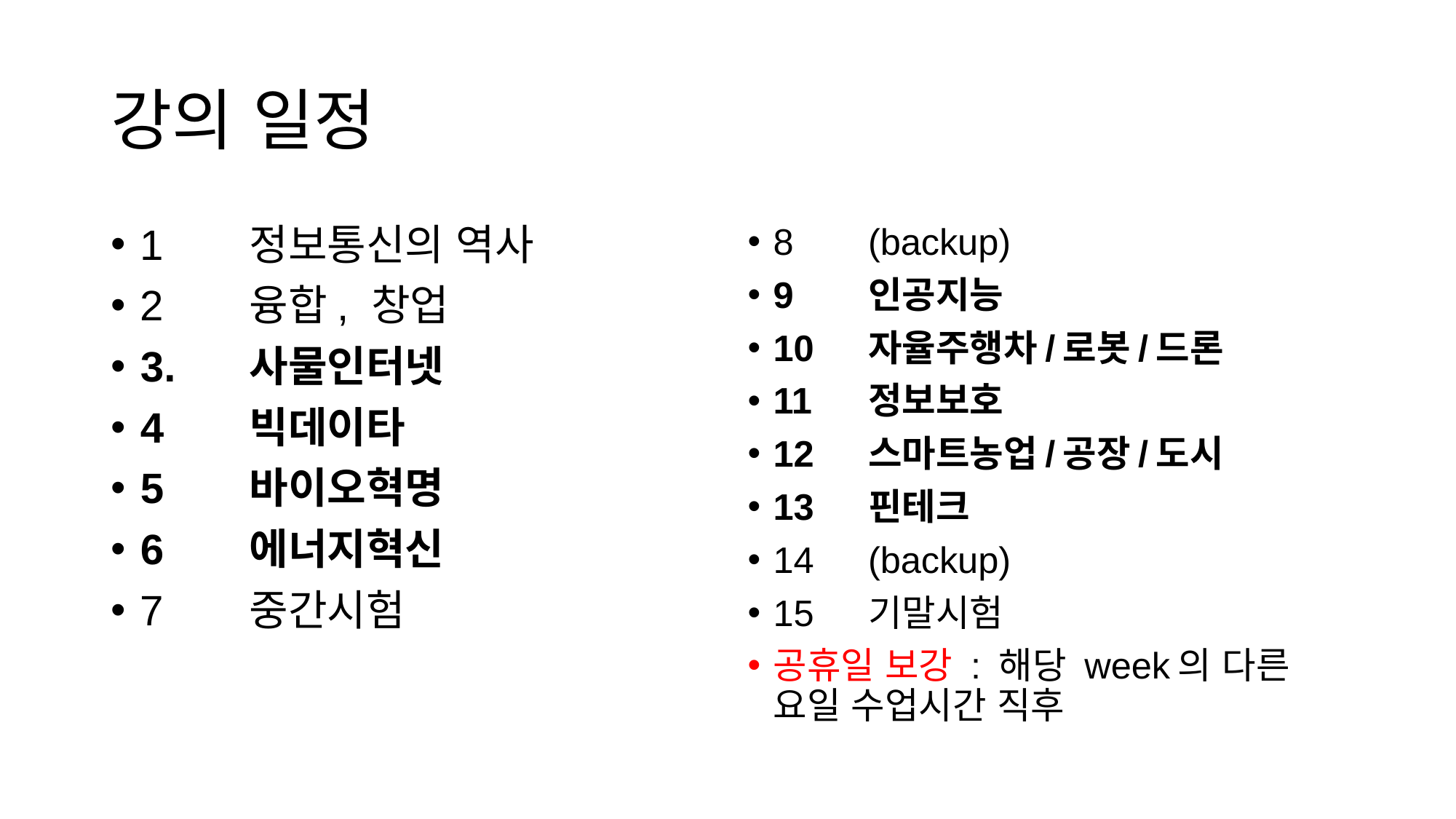

# 강의 일정
1	정보통신의 역사
2	융합, 창업
3.	사물인터넷
4	빅데이타
5	바이오혁명
6	에너지혁신
7	중간시험
8	(backup)
9	인공지능
10	자율주행차/로봇/드론
11	정보보호
12	스마트농업/공장/도시
13	핀테크
14	(backup)
15	기말시험
공휴일 보강 : 해당 week의 다른 요일 수업시간 직후